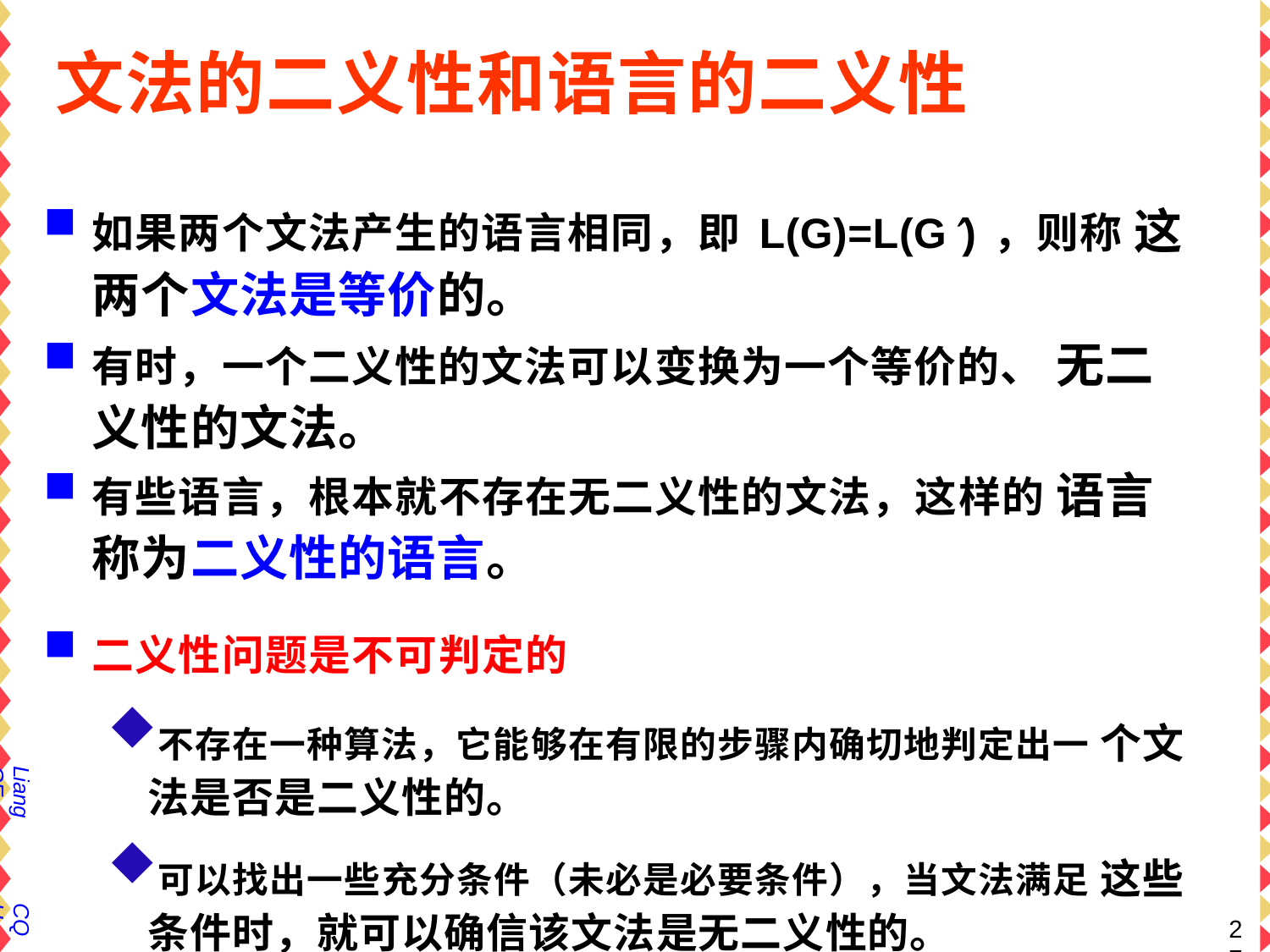

# 文法的二义性和语言的二义性
如果两个文法产生的语言相同，即L(G)=L(G′)，则称 这两个文法是等价的。
有时，一个二义性的文法可以变换为一个等价的、 无二义性的文法。
有些语言，根本就不存在无二义性的文法，这样的 语言称为二义性的语言。
二义性问题是不可判定的
不存在一种算法，它能够在有限的步骤内确切地判定出一 个文法是否是二义性的。
可以找出一些充分条件（未必是必要条件），当文法满足 这些条件时，就可以确信该文法是无二义性的。
Liang GE
CQU
27